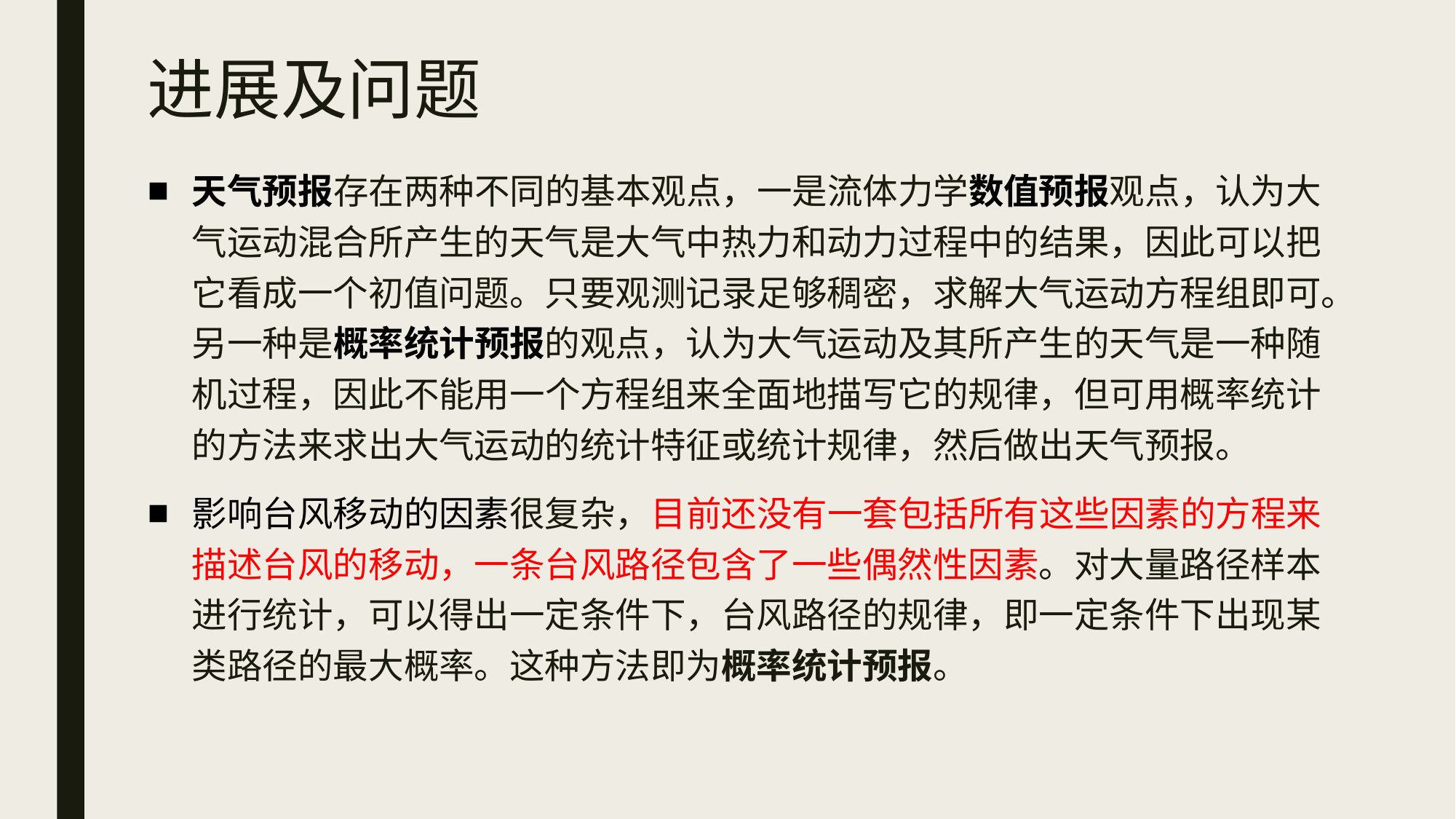

# 进展及问题
天气预报存在两种不同的基本观点，一是流体力学数值预报观点，认为大气运动混合所产生的天气是大气中热力和动力过程中的结果，因此可以把它看成一个初值问题。只要观测记录足够稠密，求解大气运动方程组即可。另一种是概率统计预报的观点，认为大气运动及其所产生的天气是一种随机过程，因此不能用一个方程组来全面地描写它的规律，但可用概率统计的方法来求出大气运动的统计特征或统计规律，然后做出天气预报。
影响台风移动的因素很复杂，目前还没有一套包括所有这些因素的方程来描述台风的移动，一条台风路径包含了一些偶然性因素。对大量路径样本进行统计，可以得出一定条件下，台风路径的规律，即一定条件下出现某类路径的最大概率。这种方法即为概率统计预报。